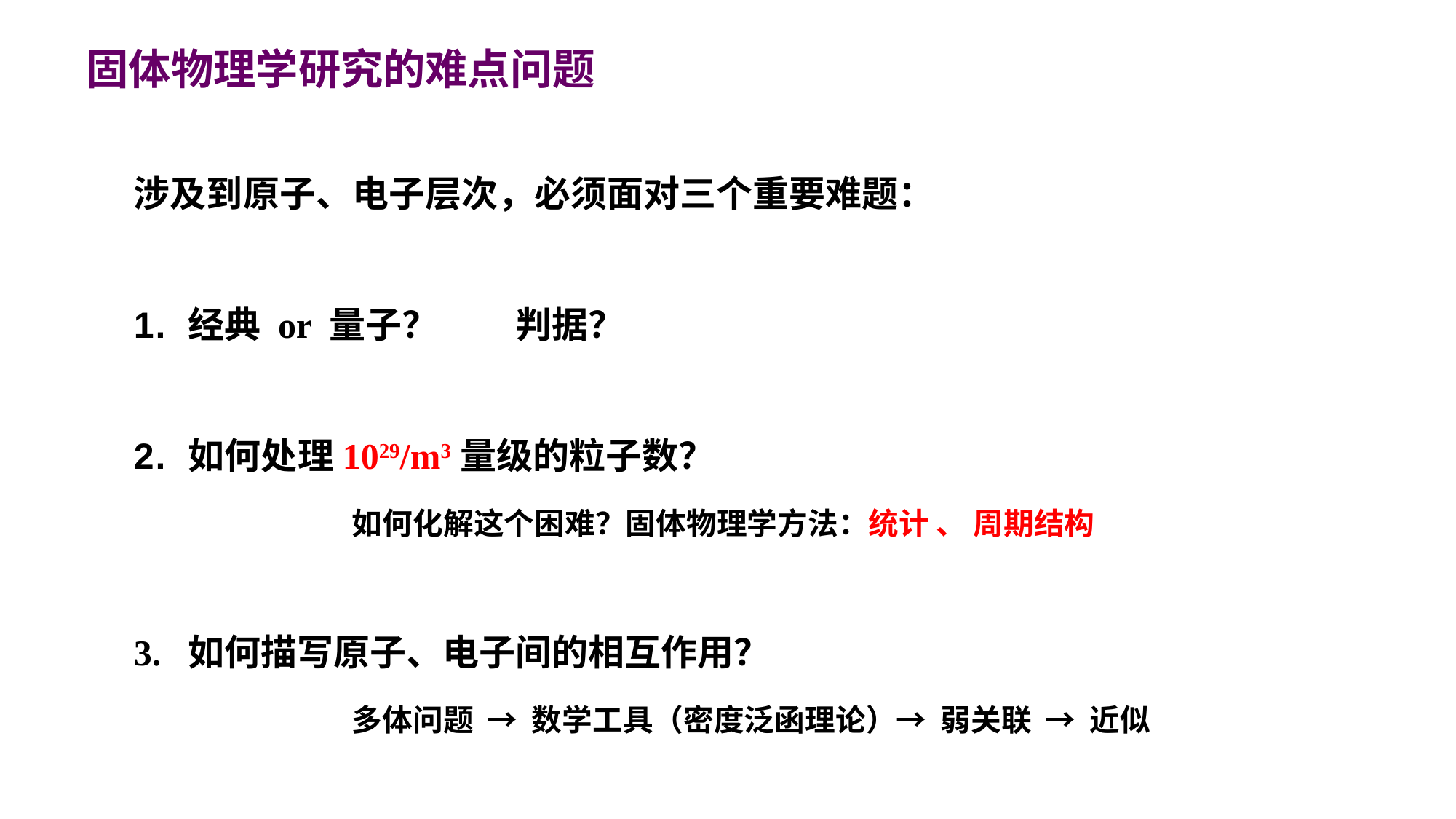

固体物理学研究的难点问题
涉及到原子、电子层次，必须面对三个重要难题：

经典 or 量子？ 	判据？

如何处理1029/m3量级的粒子数？
		如何化解这个困难？固体物理学方法：统计 、 周期结构

3.  如何描写原子、电子间的相互作用？
		多体问题  →  数学工具（密度泛函理论）→  弱关联  →  近似